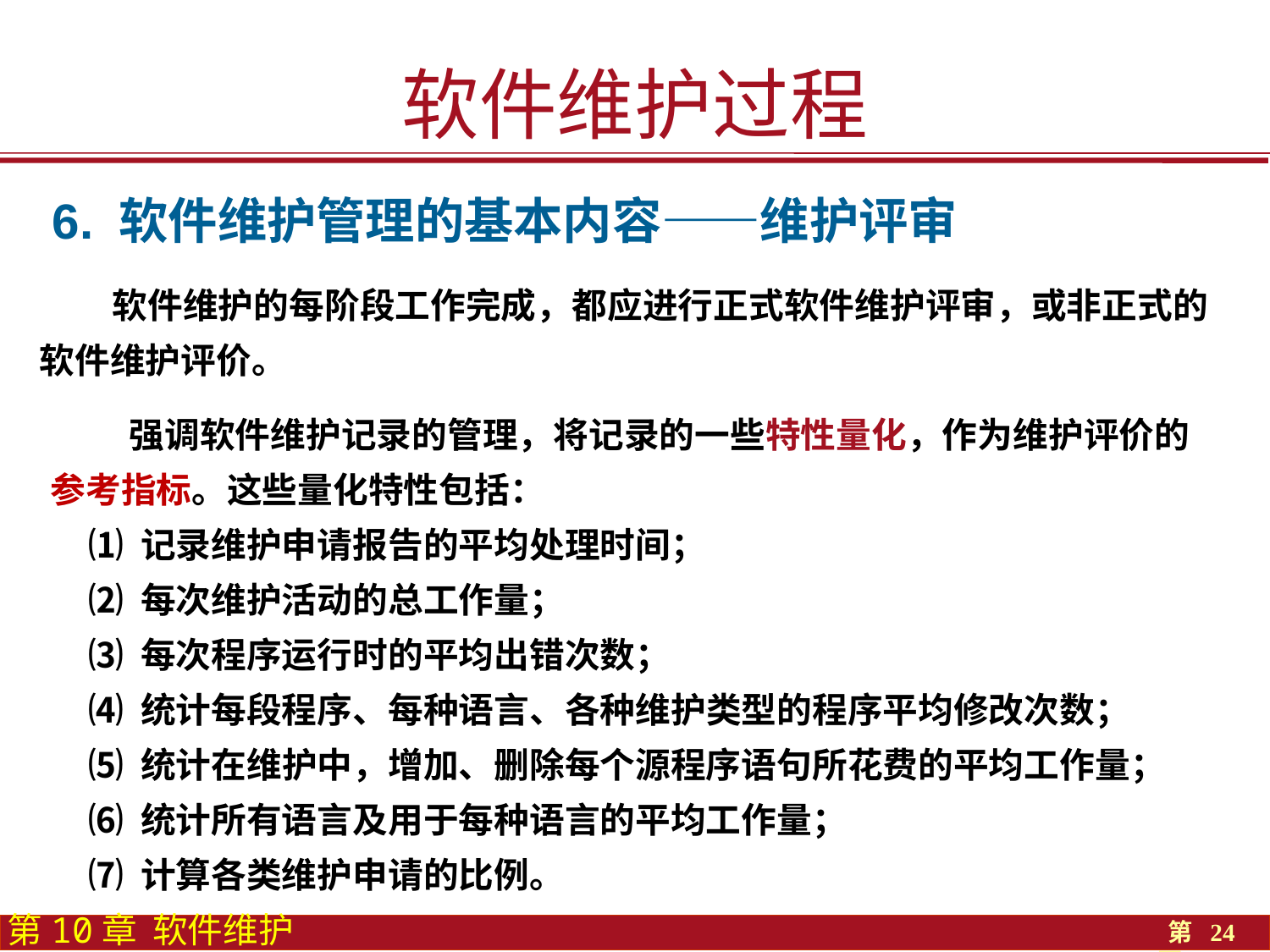

软件维护过程
6. 软件维护管理的基本内容——维护评审
        软件维护的每阶段工作完成，都应进行正式软件维护评审，或非正式的软件维护评价。
    强调软件维护记录的管理，将记录的一些特性量化，作为维护评价的参考指标。这些量化特性包括：
⑴ 记录维护申请报告的平均处理时间；
⑵ 每次维护活动的总工作量；
⑶ 每次程序运行时的平均出错次数；
⑷ 统计每段程序、每种语言、各种维护类型的程序平均修改次数；
⑸ 统计在维护中，增加、删除每个源程序语句所花费的平均工作量；
⑹ 统计所有语言及用于每种语言的平均工作量；
⑺ 计算各类维护申请的比例。